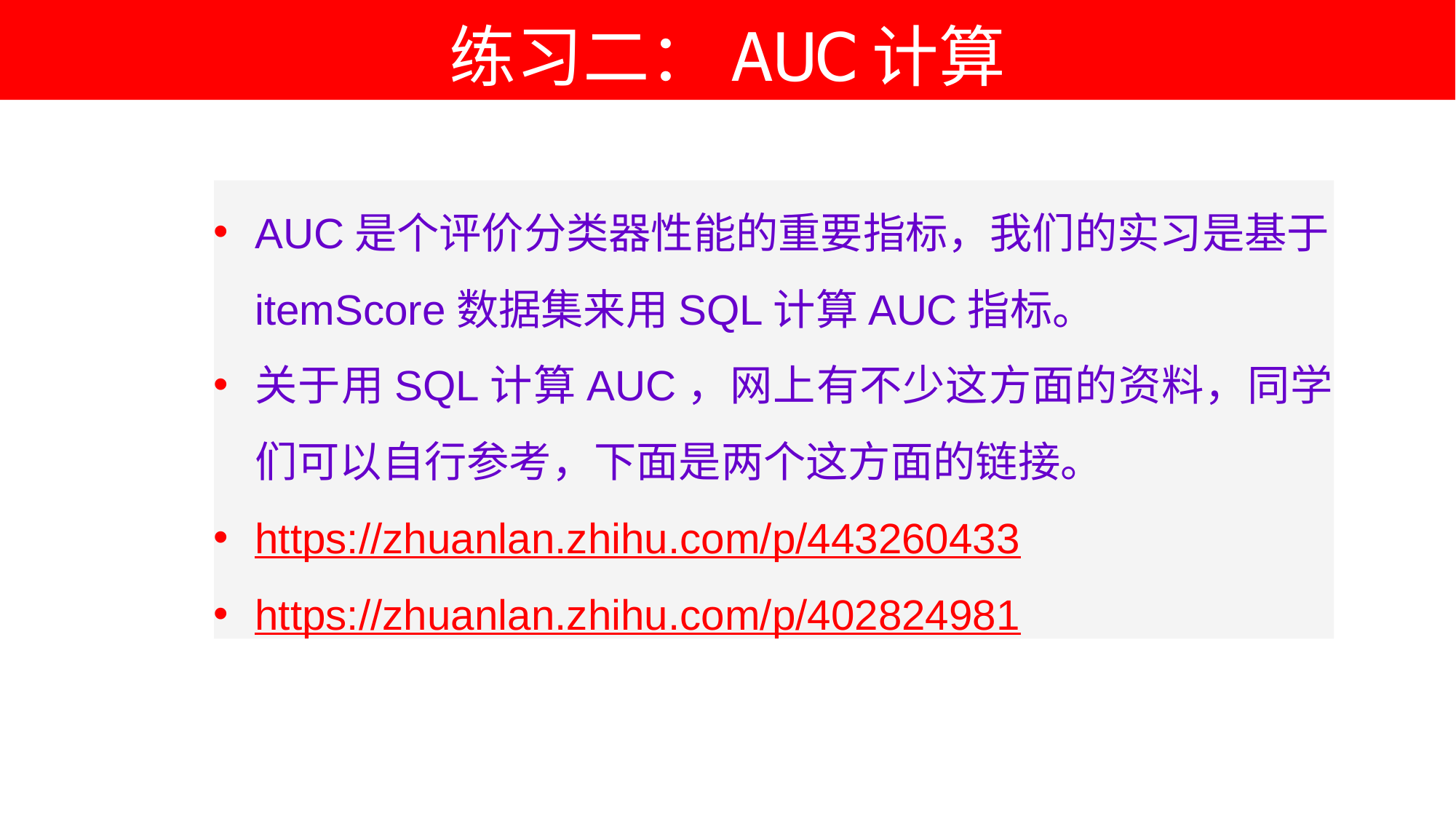

# 练习二：AUC计算
AUC是个评价分类器性能的重要指标，我们的实习是基于itemScore数据集来用SQL计算AUC指标。
关于用SQL计算AUC，网上有不少这方面的资料，同学们可以自行参考，下面是两个这方面的链接。
https://zhuanlan.zhihu.com/p/443260433
https://zhuanlan.zhihu.com/p/402824981